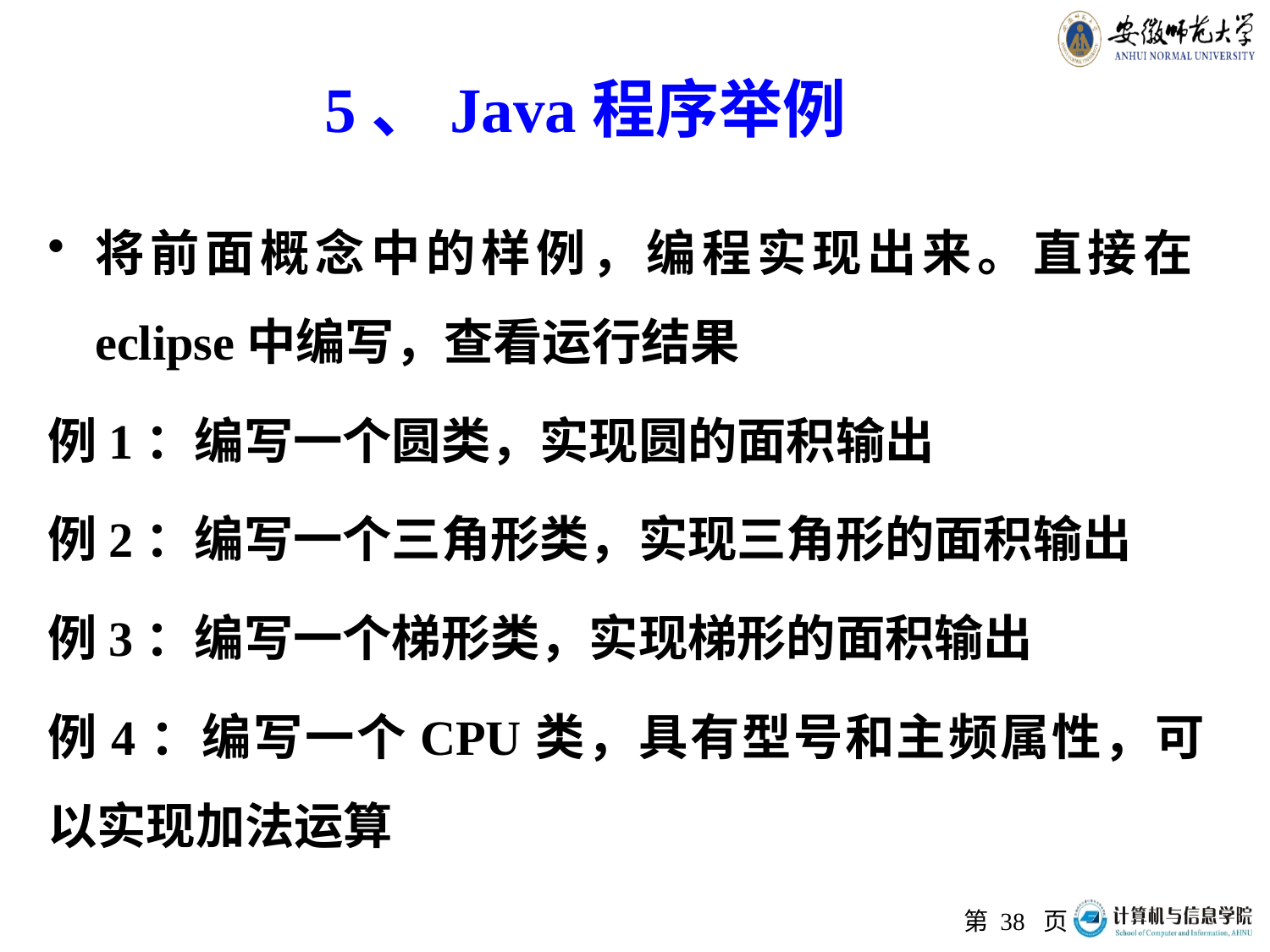

# 5、Java程序举例
将前面概念中的样例，编程实现出来。直接在eclipse中编写，查看运行结果
例1：编写一个圆类，实现圆的面积输出
例2：编写一个三角形类，实现三角形的面积输出
例3：编写一个梯形类，实现梯形的面积输出
例4：编写一个CPU类，具有型号和主频属性，可以实现加法运算

第 38  页